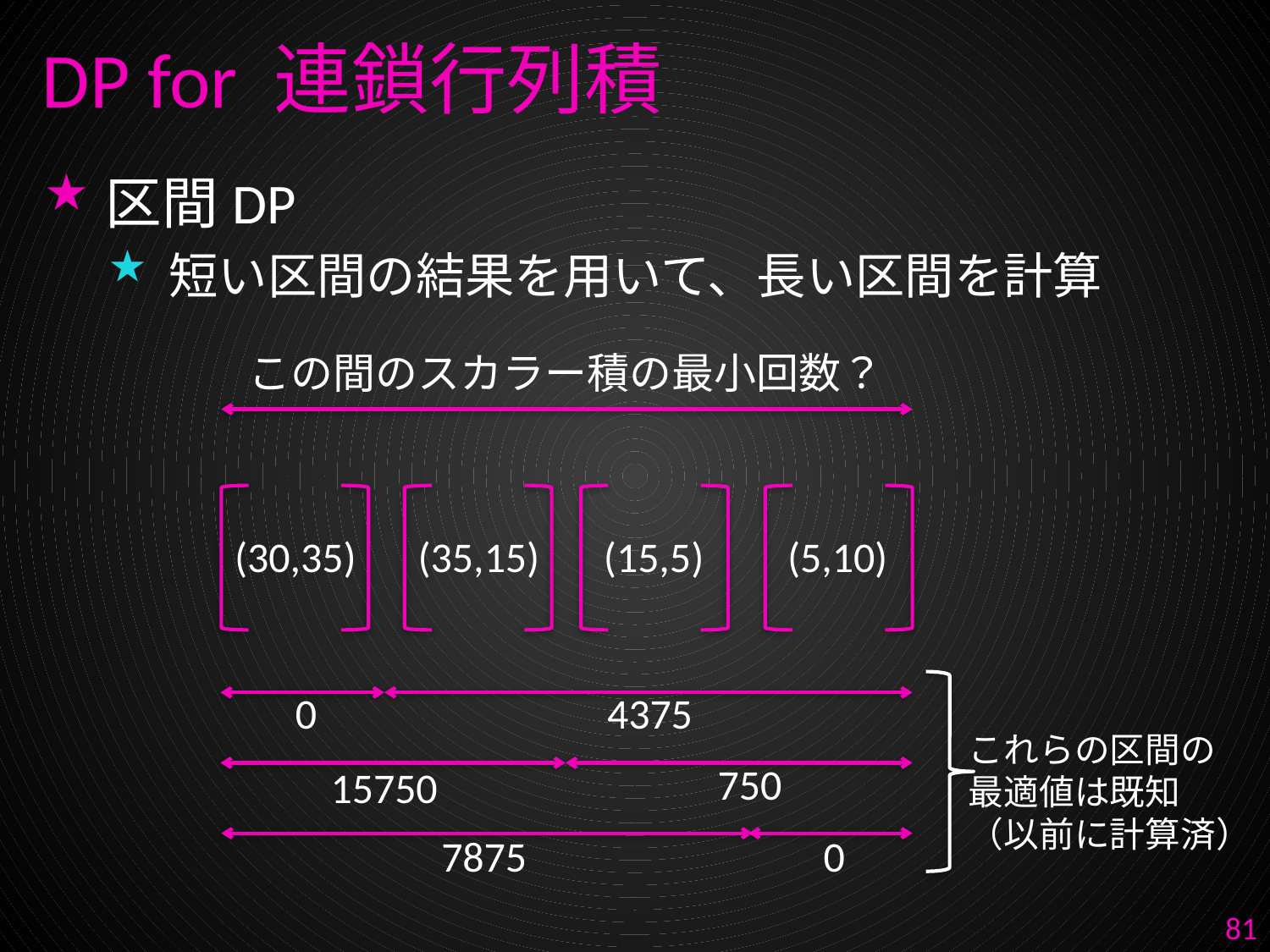

# DP for 連鎖行列積
区間DP
短い区間の結果を用いて、長い区間を計算
この間のスカラー積の最小回数？

(35,15)
(15,5)
(30,35)
(5,10)

0
4375
これらの区間の
最適値は既知
（以前に計算済）
750
15750
0
7875
81